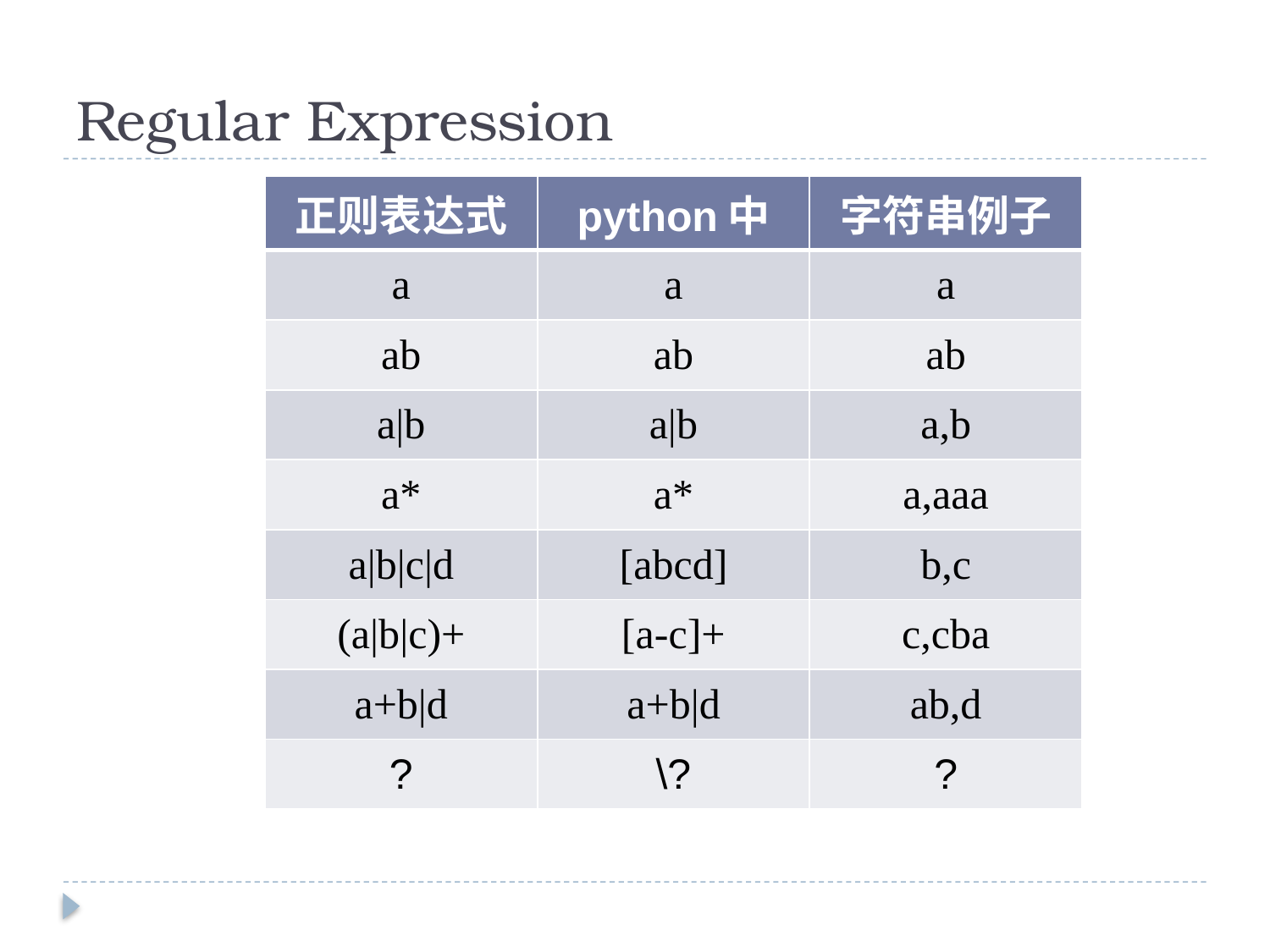

# Regular Expression
| 正则表达式 | python中 | 字符串例子 |
| --- | --- | --- |
| a | a | a |
| ab | ab | ab |
| a|b | a|b | a,b |
| a\* | a\* | a,aaa |
| a|b|c|d | [abcd] | b,c |
| (a|b|c)+ | [a-c]+ | c,cba |
| a+b|d | a+b|d | ab,d |
| ? | \? | ? |